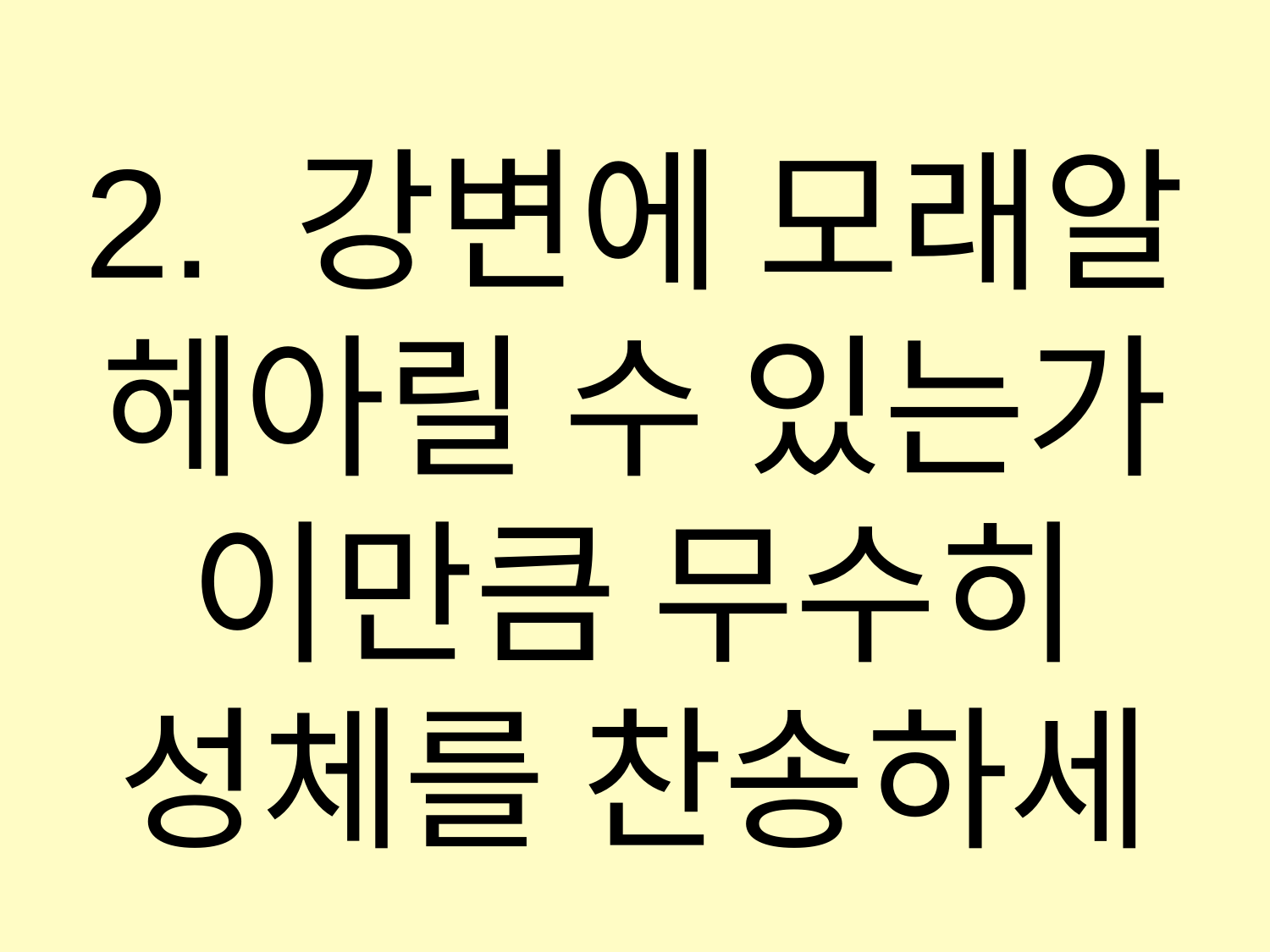

2. 강변에 모래알
헤아릴 수 있는가
이만큼 무수히
성체를 찬송하세